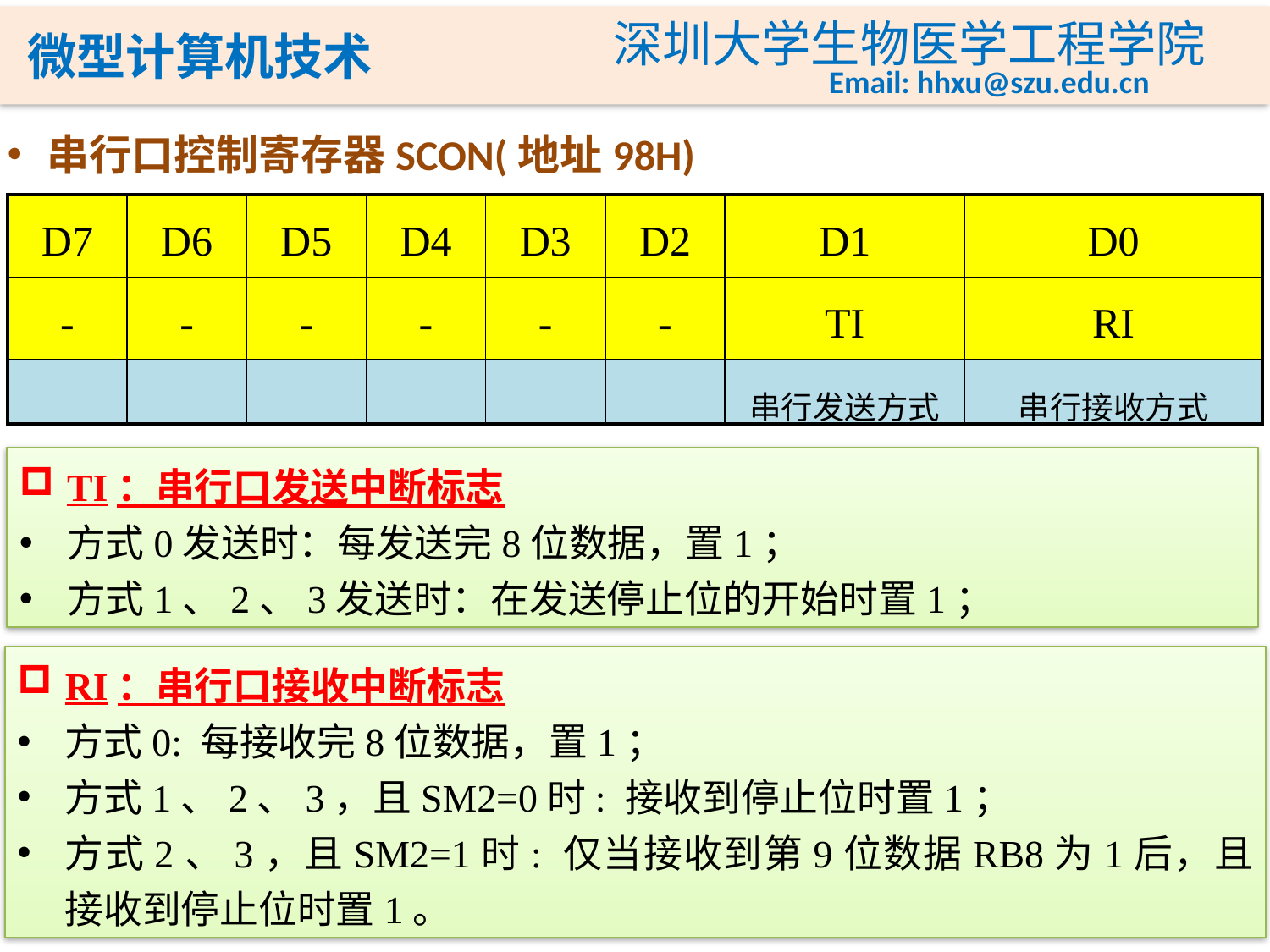

串行口控制寄存器SCON(地址98H)
| D7 | D6 | D5 | D4 | D3 | D2 | D1 | D0 |
| --- | --- | --- | --- | --- | --- | --- | --- |
| - | - | - | - | - | - | TI | RI |
|  |  |  |  |  |  | 串行发送方式 | 串行接收方式 |
TI：串行口发送中断标志
方式0发送时：每发送完8位数据，置1；
方式1、2、3发送时：在发送停止位的开始时置1；
RI：串行口接收中断标志
方式0: 每接收完8位数据，置1；
方式1、2、3，且SM2=0时: 接收到停止位时置1；
方式2、3，且SM2=1时: 仅当接收到第9位数据RB8为1后，且接收到停止位时置1。
9